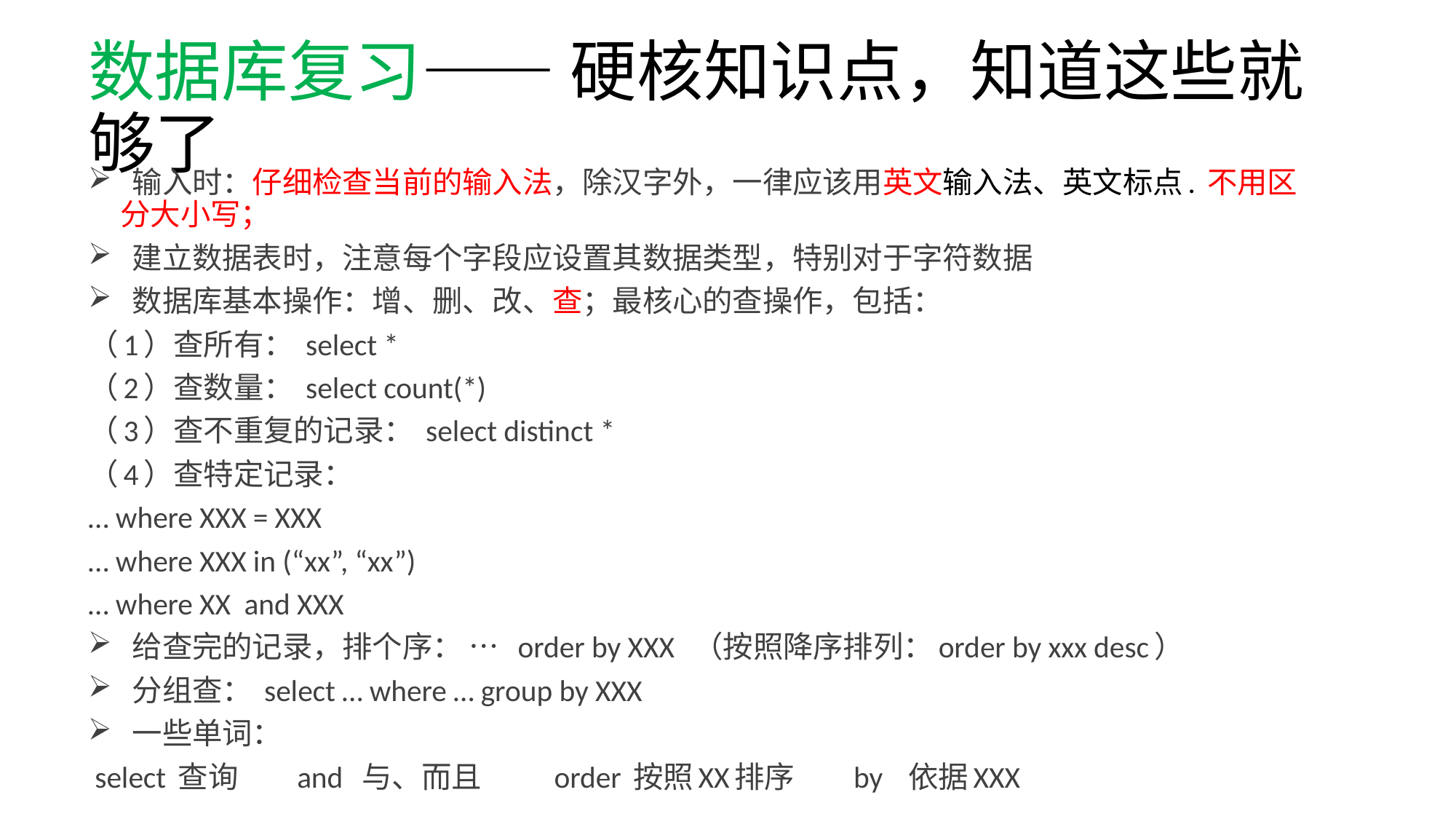

# 数据库复习—— 硬核知识点，知道这些就够了
 输入时：仔细检查当前的输入法，除汉字外，一律应该用英文输入法、英文标点. 不用区分大小写；
 建立数据表时，注意每个字段应设置其数据类型，特别对于字符数据
 数据库基本操作：增、删、改、查；最核心的查操作，包括：
（1）查所有： select *
（2）查数量： select count(*)
（3）查不重复的记录： select distinct *
（4）查特定记录：
… where XXX = XXX
… where XXX in (“xx”, “xx”)
… where XX  and XXX
 给查完的记录，排个序： …  order by XXX  （按照降序排列：order by xxx desc）
 分组查： select … where … group by XXX
 一些单词：
 select 查询        and  与、而且          order 按照XX排序        by   依据XXX